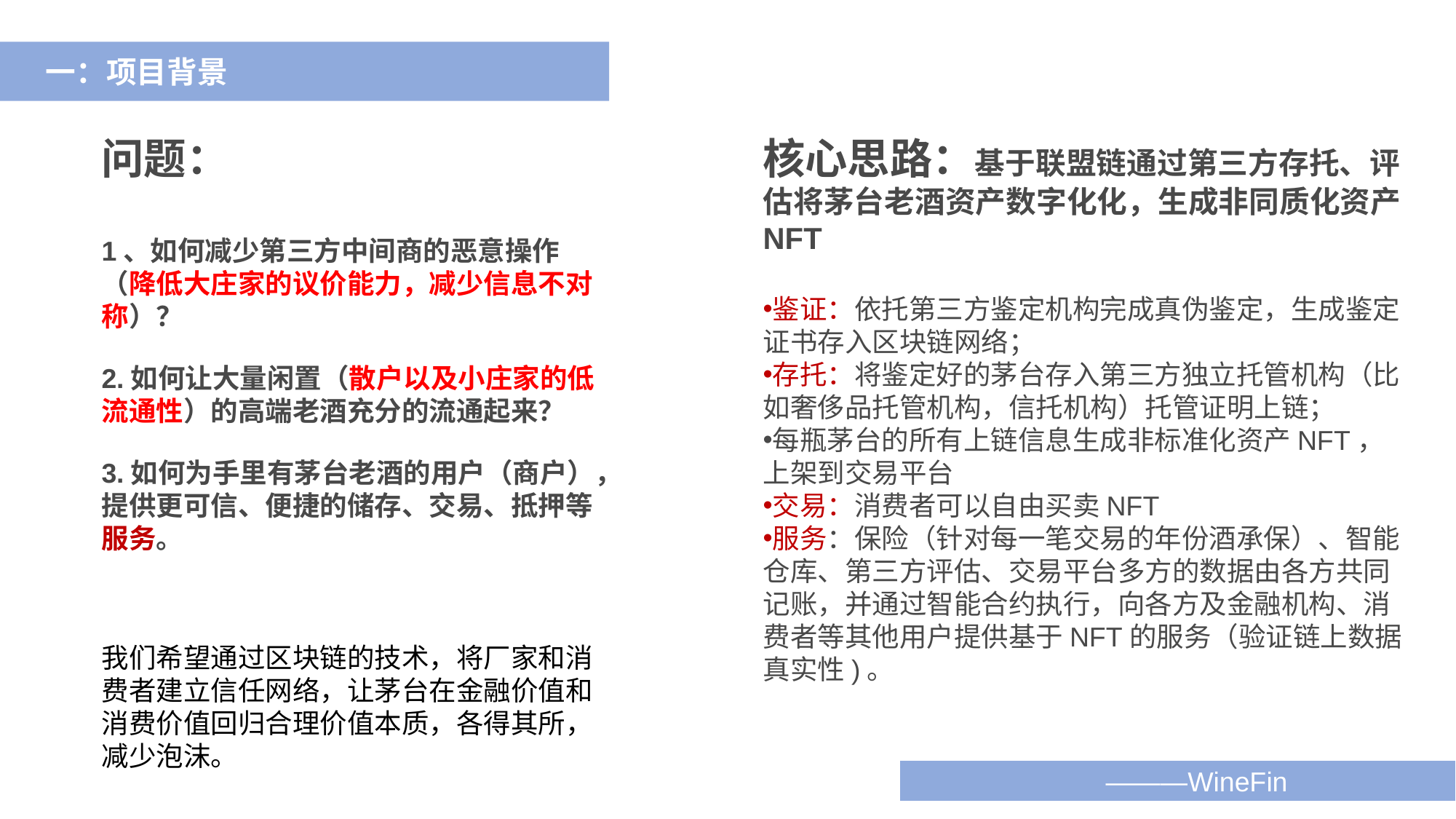

一：项目背景
问题：

1、如何减少第三方中间商的恶意操作（降低大庄家的议价能力，减少信息不对称）？

2.如何让大量闲置（散户以及小庄家的低流通性）的高端老酒充分的流通起来？

3.如何为手里有茅台老酒的用户（商户），提供更可信、便捷的储存、交易、抵押等服务。

我们希望通过区块链的技术，将厂家和消费者建立信任网络，让茅台在金融价值和消费价值回归合理价值本质，各得其所，减少泡沫。

核心思路：基于联盟链通过第三方存托、评估将茅台老酒资产数字化化，生成非同质化资产NFT

鉴证：依托第三方鉴定机构完成真伪鉴定，生成鉴定证书存入区块链网络；
存托：将鉴定好的茅台存入第三方独立托管机构（比如奢侈品托管机构，信托机构）托管证明上链；
每瓶茅台的所有上链信息生成非标准化资产NFT，上架到交易平台
交易：消费者可以自由买卖NFT
服务：保险（针对每一笔交易的年份酒承保）、智能仓库、第三方评估、交易平台多方的数据由各方共同记账，并通过智能合约执行，向各方及金融机构、消费者等其他用户提供基于NFT的服务（验证链上数据真实性)。
     ———WineFin